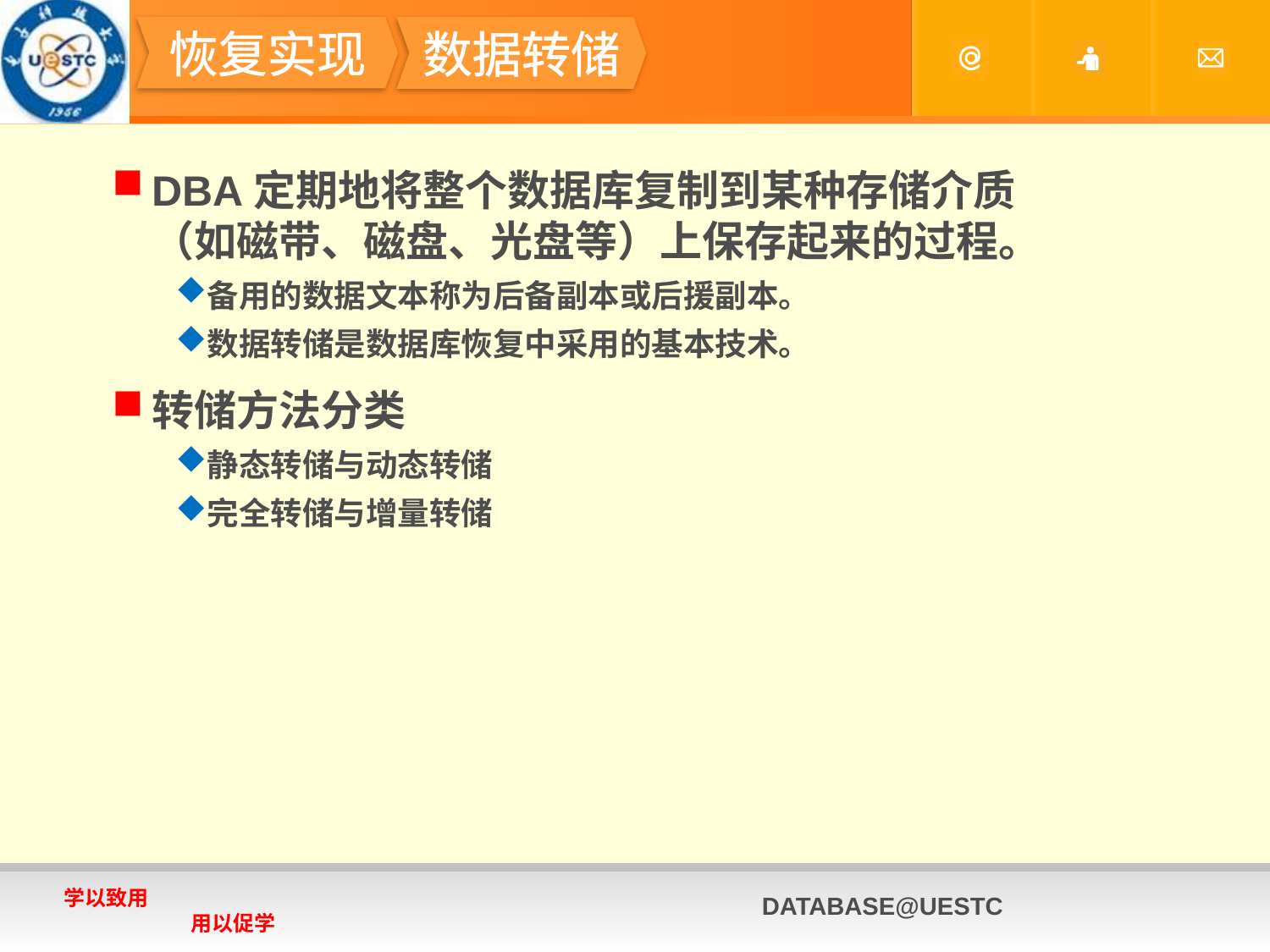

#
恢复实现
数据转储
DBA定期地将整个数据库复制到某种存储介质（如磁带、磁盘、光盘等）上保存起来的过程。
备用的数据文本称为后备副本或后援副本。
数据转储是数据库恢复中采用的基本技术。
转储方法分类
静态转储与动态转储
完全转储与增量转储